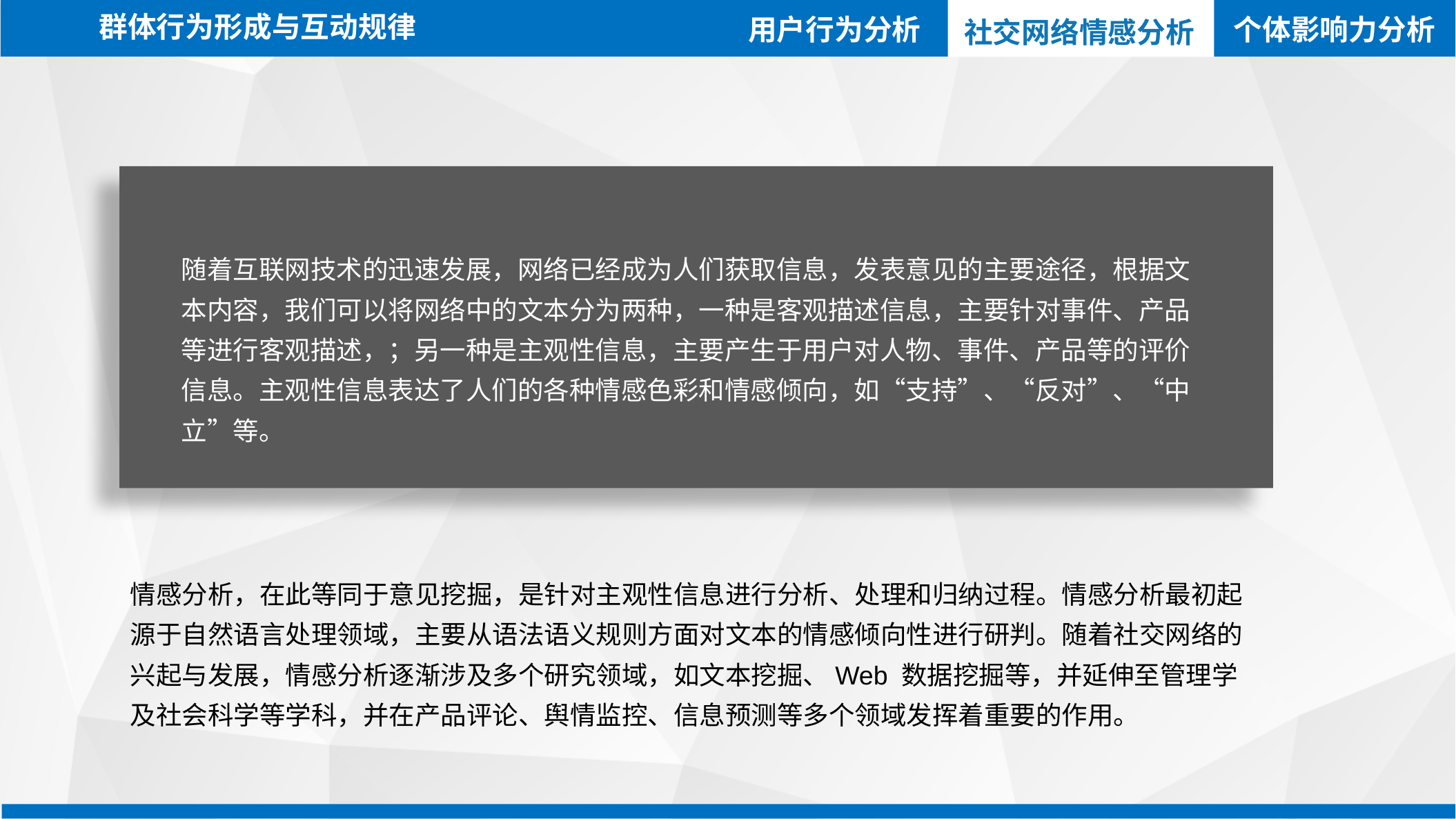

群体行为形成与互动规律
用户行为分析
个体影响力分析
社交网络情感分析

随着互联网技术的迅速发展，网络已经成为人们获取信息，发表意见的主要途径，根据文本内容，我们可以将网络中的文本分为两种，一种是客观描述信息，主要针对事件、产品等进行客观描述，；另一种是主观性信息，主要产生于用户对人物、事件、产品等的评价信息。主观性信息表达了人们的各种情感色彩和情感倾向，如“支持”、“反对”、“中立”等。
情感分析，在此等同于意见挖掘，是针对主观性信息进行分析、处理和归纳过程。情感分析最初起源于自然语言处理领域，主要从语法语义规则方面对文本的情感倾向性进行研判。随着社交网络的兴起与发展，情感分析逐渐涉及多个研究领域，如文本挖掘、Web 数据挖掘等，并延伸至管理学及社会科学等学科，并在产品评论、舆情监控、信息预测等多个领域发挥着重要的作用。